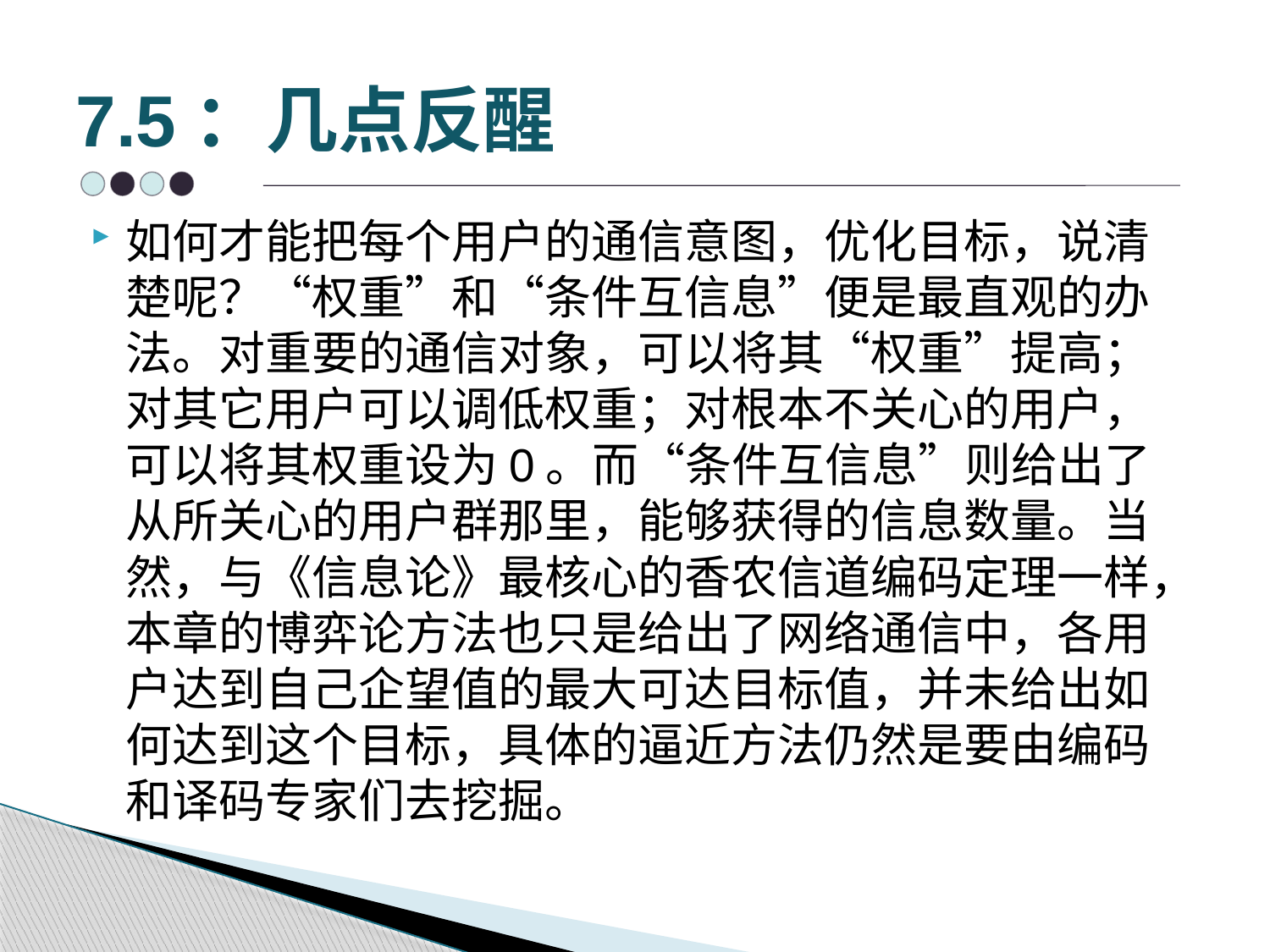

# 7.5：几点反醒

如何才能把每个用户的通信意图，优化目标，说清楚呢？“权重”和“条件互信息”便是最直观的办法。对重要的通信对象，可以将其“权重”提高；对其它用户可以调低权重；对根本不关心的用户，可以将其权重设为0。而“条件互信息”则给出了从所关心的用户群那里，能够获得的信息数量。当然，与《信息论》最核心的香农信道编码定理一样，本章的博弈论方法也只是给出了网络通信中，各用户达到自己企望值的最大可达目标值，并未给出如何达到这个目标，具体的逼近方法仍然是要由编码和译码专家们去挖掘。